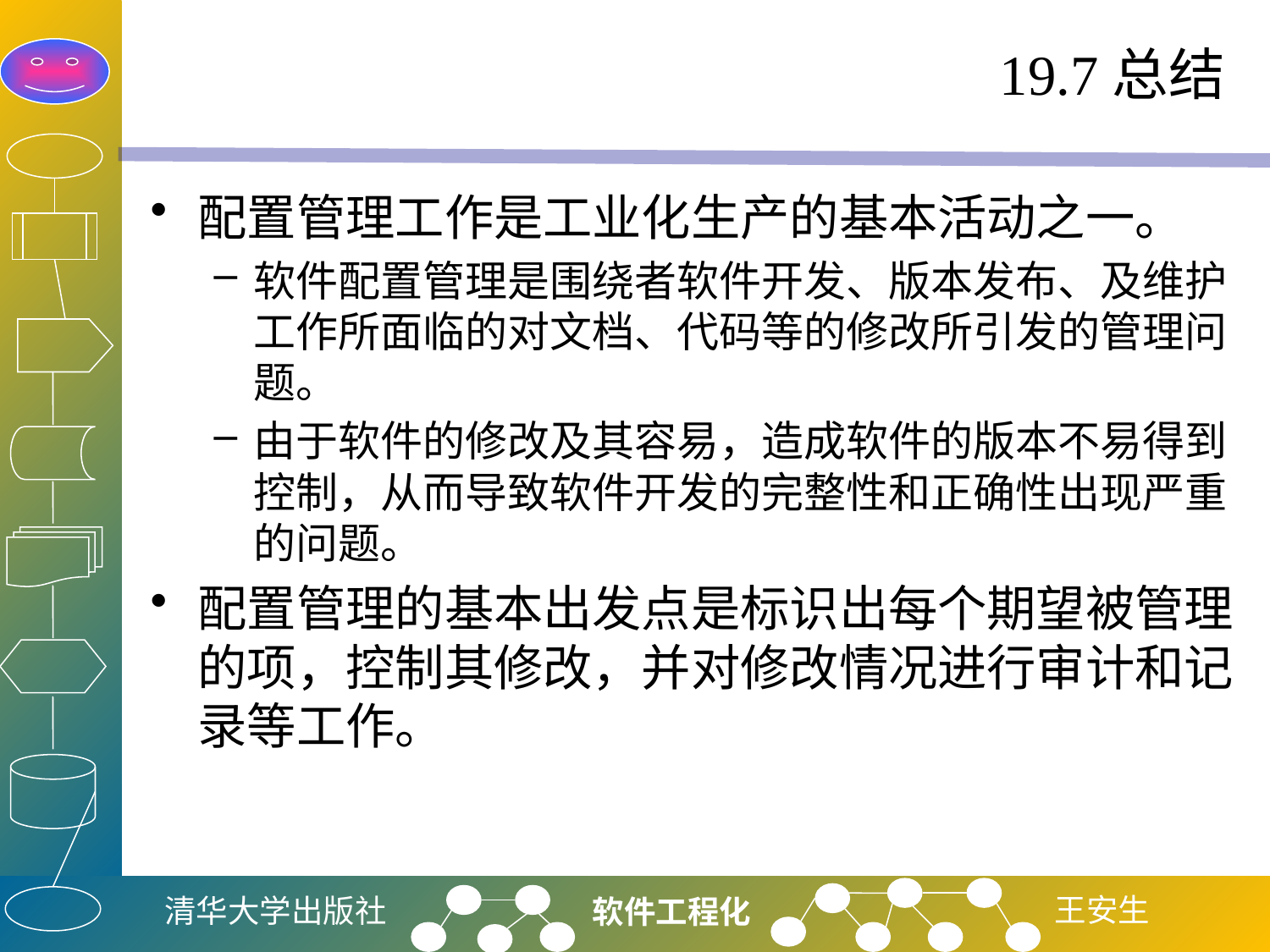

# 19.7总结
配置管理工作是工业化生产的基本活动之一。
软件配置管理是围绕者软件开发、版本发布、及维护工作所面临的对文档、代码等的修改所引发的管理问题。
由于软件的修改及其容易，造成软件的版本不易得到控制，从而导致软件开发的完整性和正确性出现严重的问题。
配置管理的基本出发点是标识出每个期望被管理的项，控制其修改，并对修改情况进行审计和记录等工作。